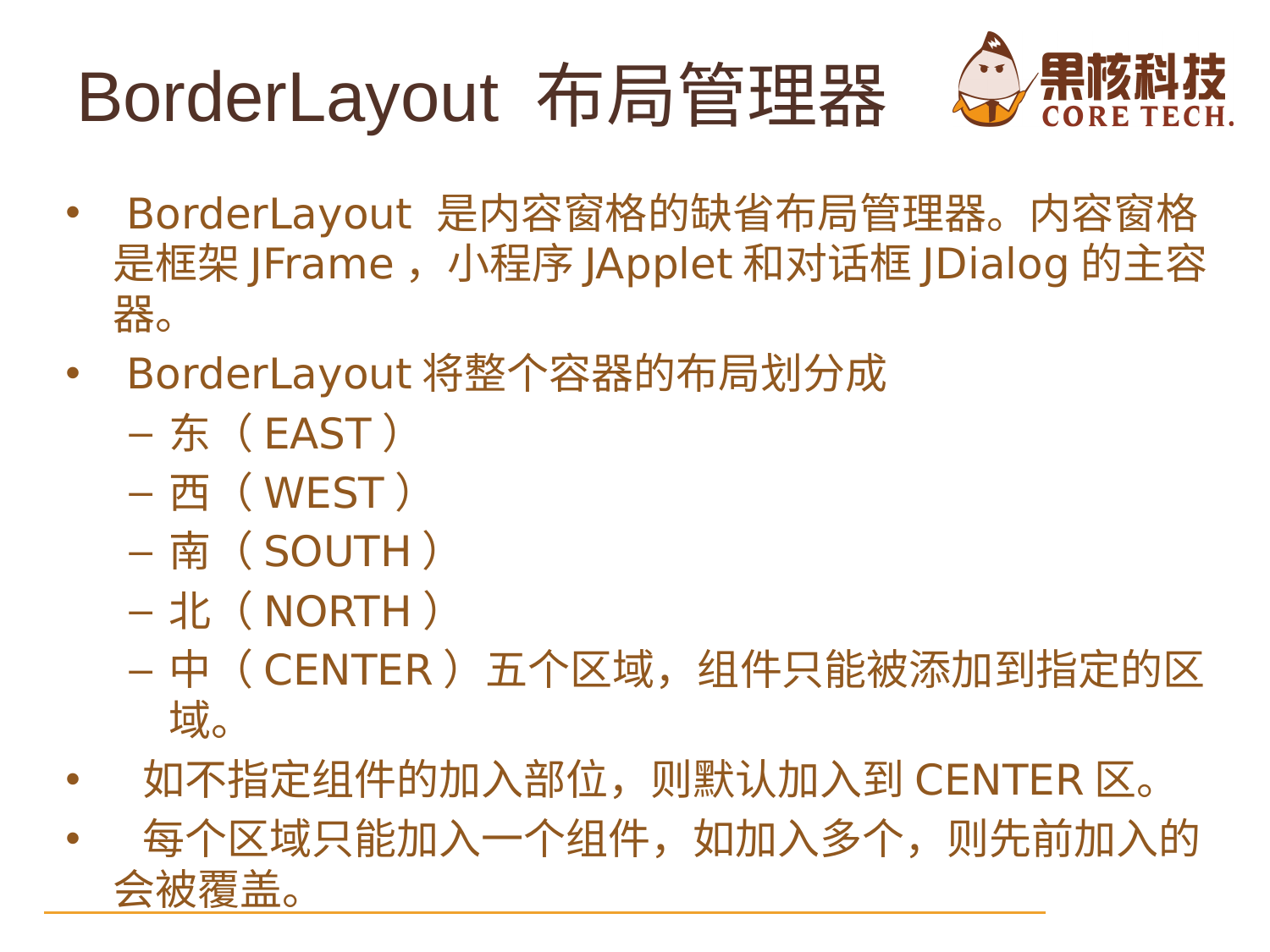

# BorderLayout 布局管理器
 BorderLayout 是内容窗格的缺省布局管理器。内容窗格是框架JFrame，小程序JApplet和对话框JDialog的主容器。
 BorderLayout将整个容器的布局划分成
东（EAST）
西（WEST）
南（SOUTH）
北（NORTH）
中（CENTER）五个区域，组件只能被添加到指定的区域。
  如不指定组件的加入部位，则默认加入到CENTER区。
  每个区域只能加入一个组件，如加入多个，则先前加入的会被覆盖。